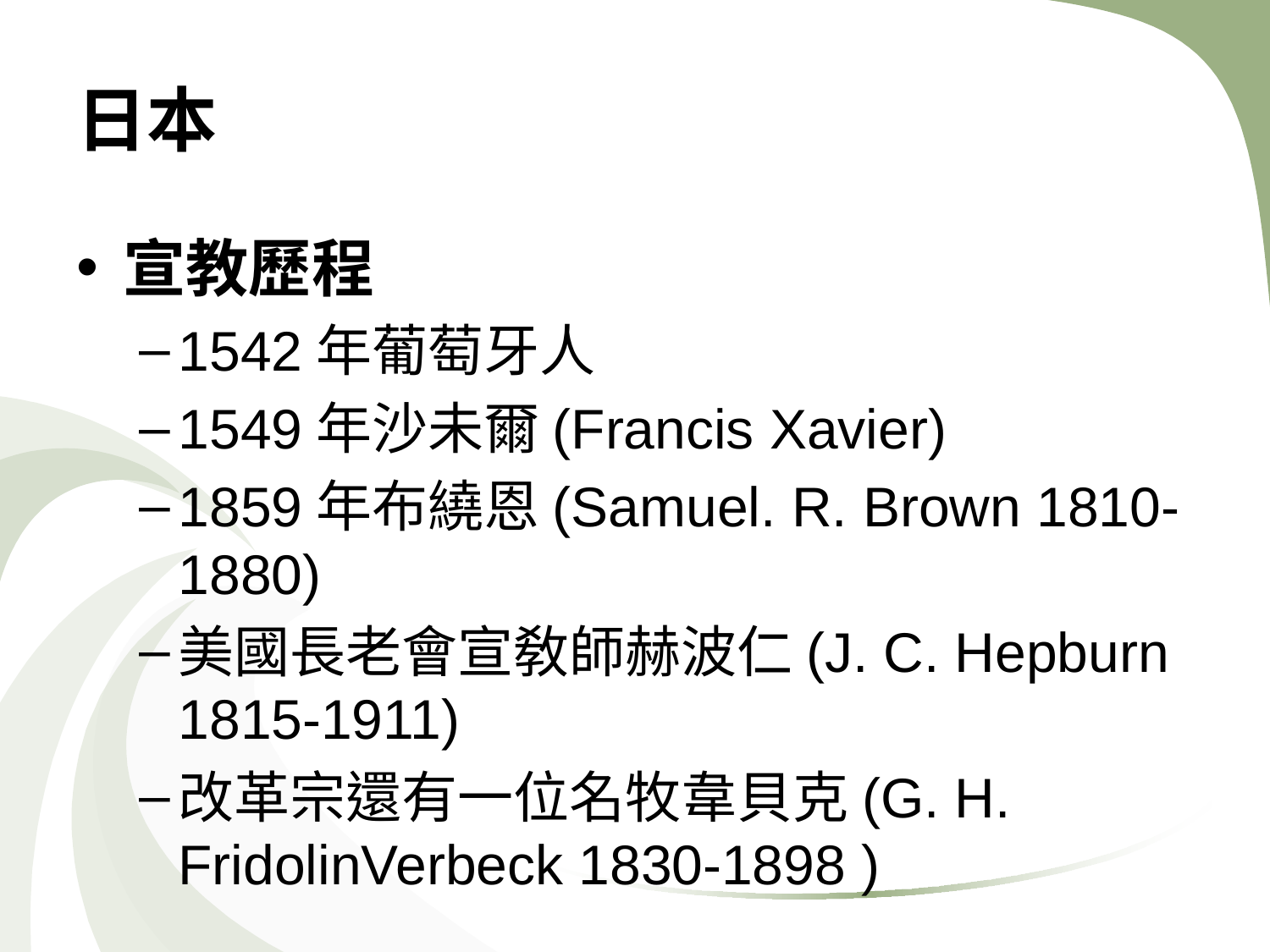

# 日本
宣教歷程
1542年葡萄牙人
1549年沙未爾(Francis Xavier)
1859年布繞恩(Samuel. R. Brown 1810-1880)
美國長老會宣敎師赫波仁(J. C. Hepburn 1815-1911)
改革宗還有一位名牧韋貝克(G. H. FridolinVerbeck 1830-1898 )